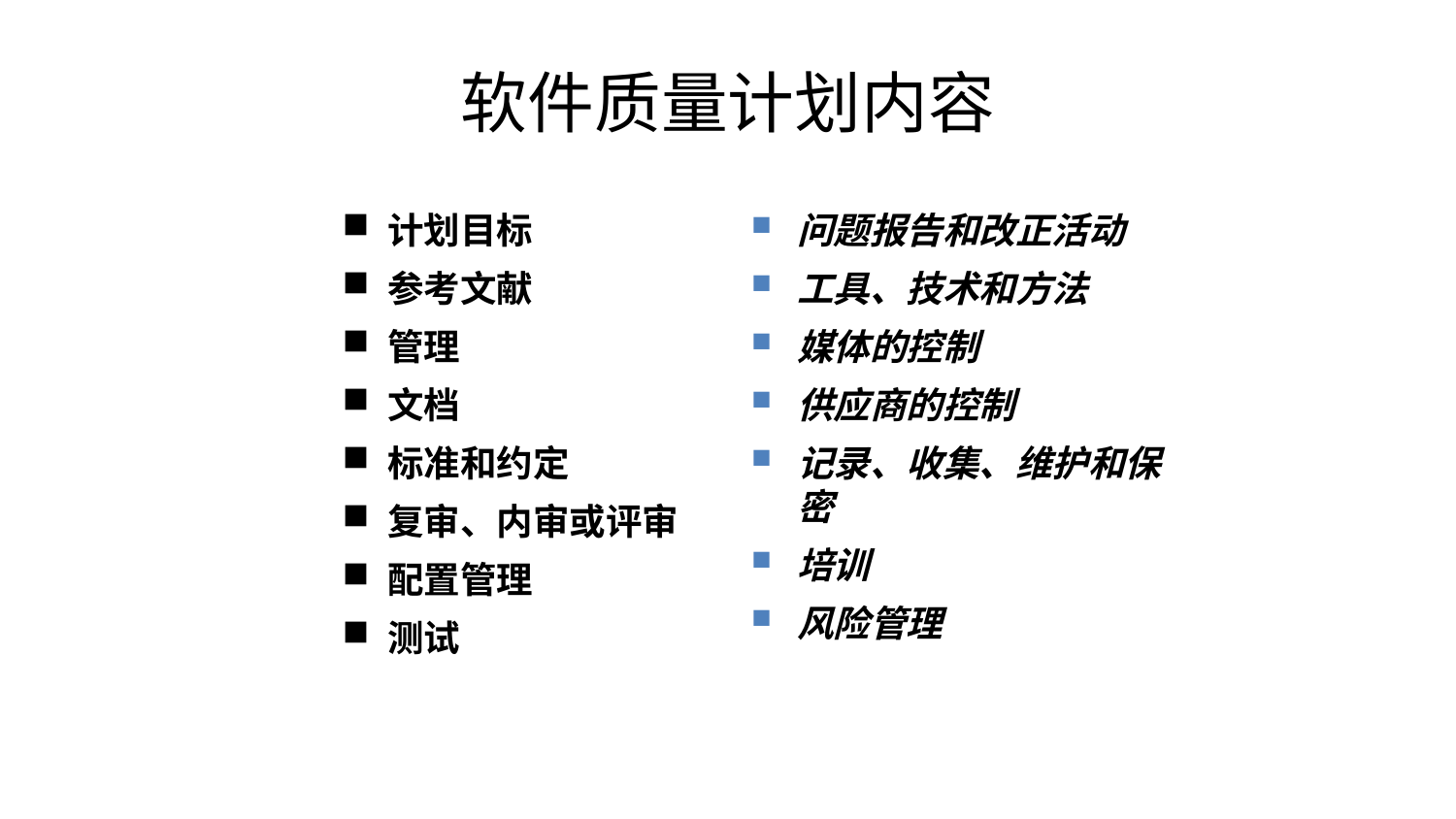

# 软件质量计划内容
计划目标
参考文献
管理
文档
标准和约定
复审、内审或评审
配置管理
测试
问题报告和改正活动
工具、技术和方法
媒体的控制
供应商的控制
记录、收集、维护和保密
培训
风险管理